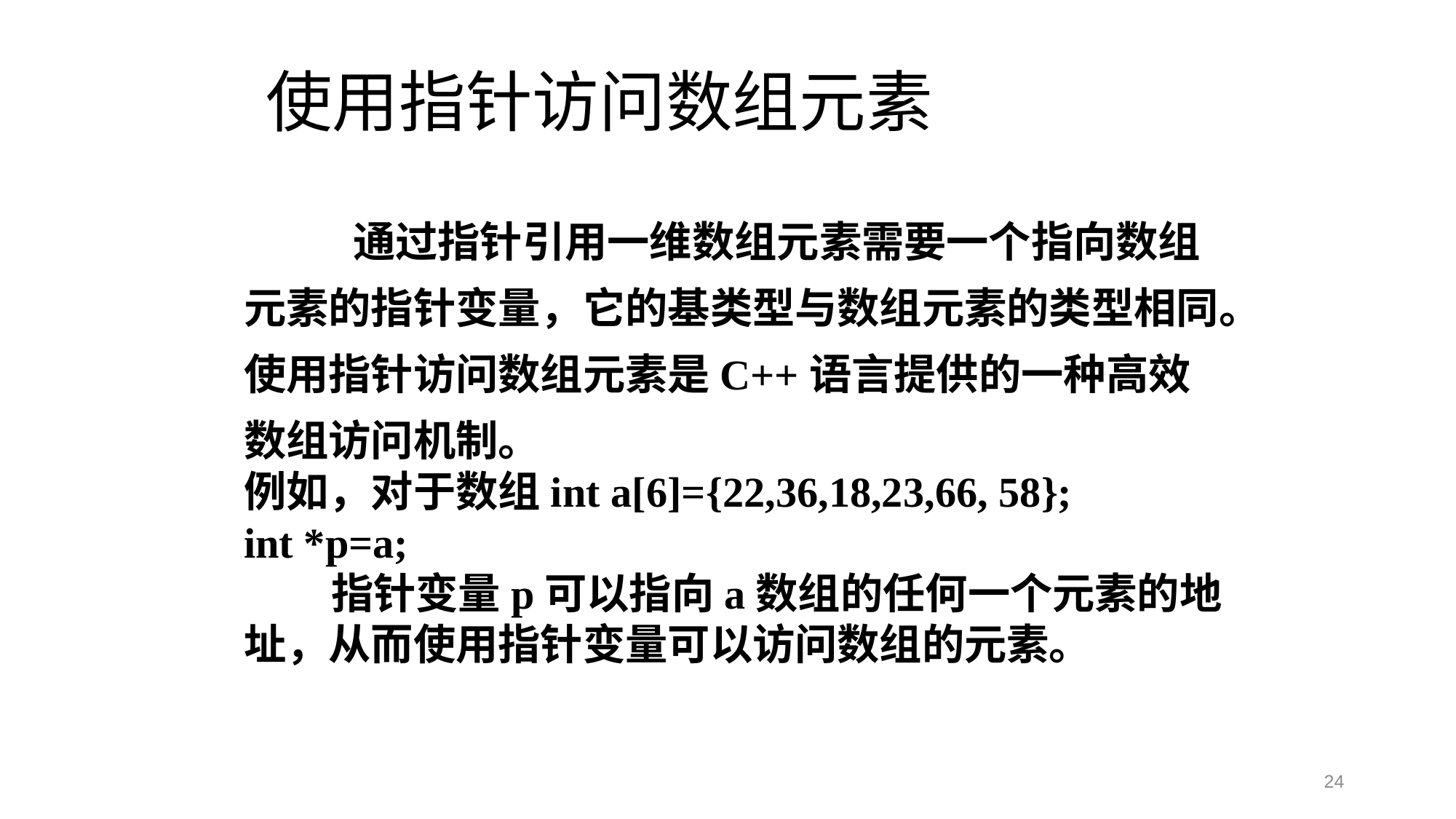

# 使用指针访问数组元素
	通过指针引用一维数组元素需要一个指向数组元素的指针变量，它的基类型与数组元素的类型相同。使用指针访问数组元素是C++语言提供的一种高效数组访问机制。
例如，对于数组int a[6]={22,36,18,23,66, 58};
int *p=a;
        指针变量p可以指向a数组的任何一个元素的地址，从而使用指针变量可以访问数组的元素。
24